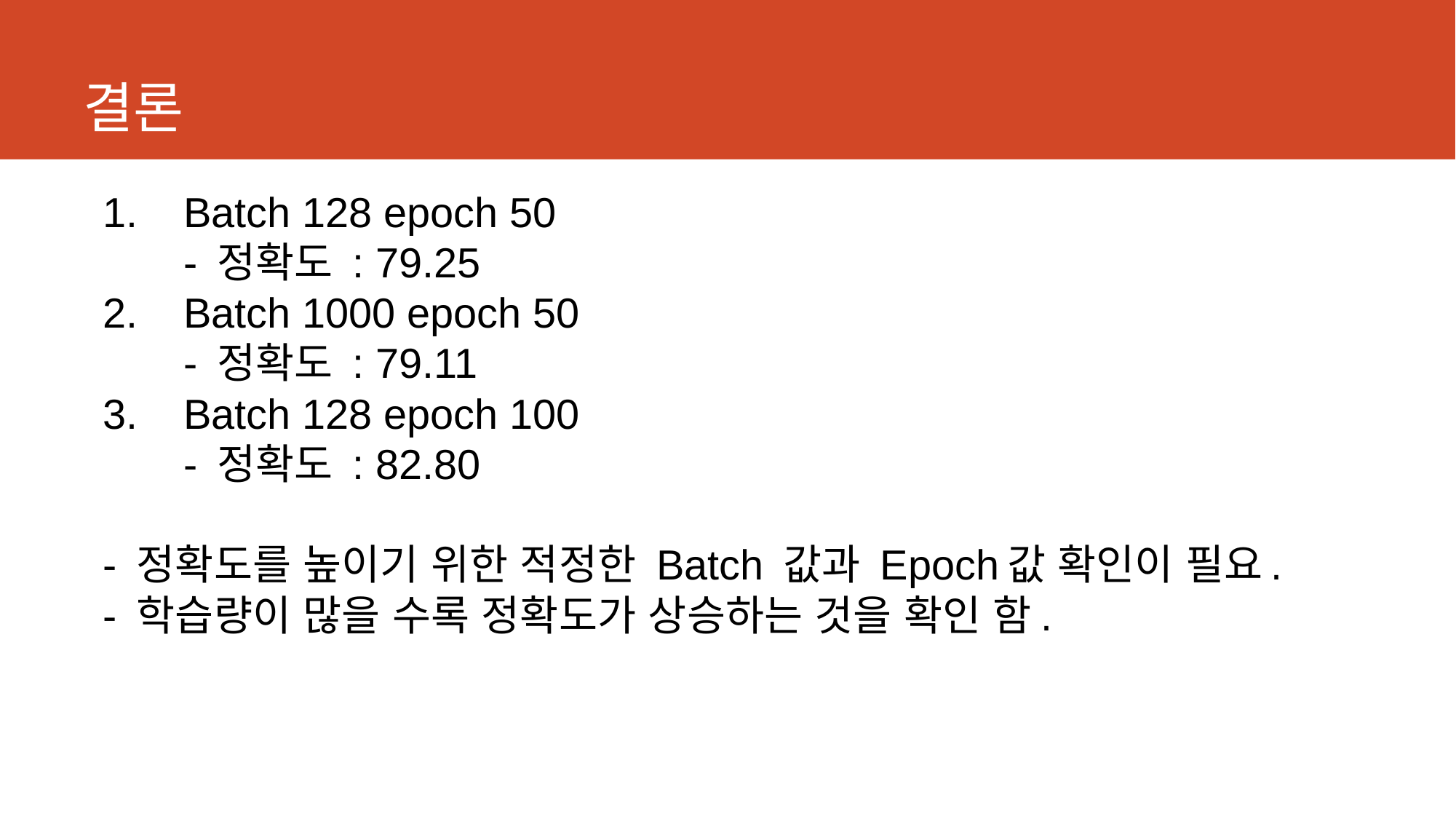

# 결론
Batch 128 epoch 50
- 정확도 : 79.25
Batch 1000 epoch 50
- 정확도 : 79.11
Batch 128 epoch 100
- 정확도 : 82.80

- 정확도를 높이기 위한 적정한 Batch 값과 Epoch값 확인이 필요.
- 학습량이 많을 수록 정확도가 상승하는 것을 확인 함.